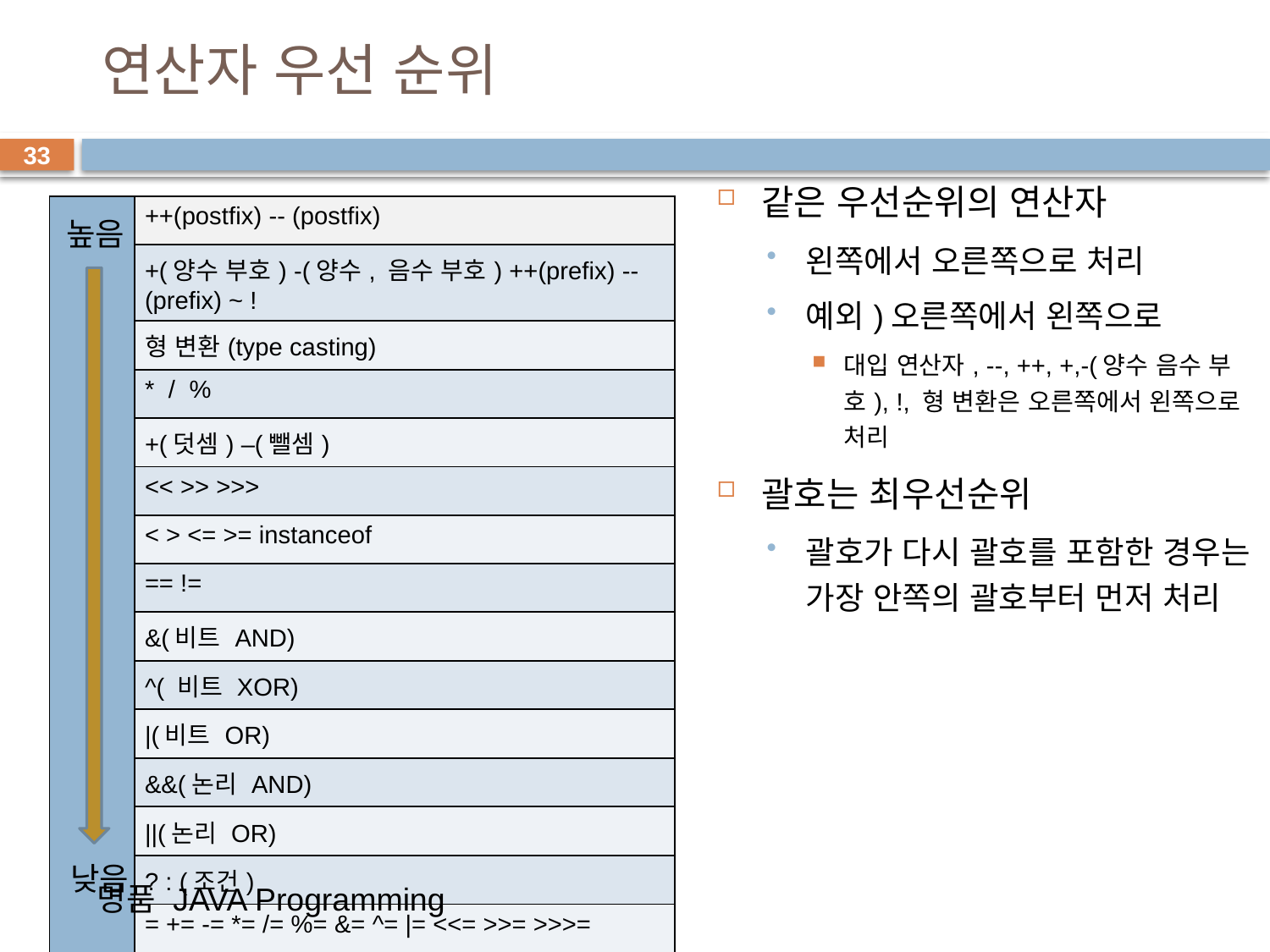

# 연산자 우선 순위
33
같은 우선순위의 연산자
왼쪽에서 오른쪽으로 처리
예외)오른쪽에서 왼쪽으로
대입 연산자, --, ++, +,-(양수 음수 부호), !, 형 변환은 오른쪽에서 왼쪽으로 처리
괄호는 최우선순위
괄호가 다시 괄호를 포함한 경우는 가장 안쪽의 괄호부터 먼저 처리
|  | ++(postfix) -- (postfix) |
| --- | --- |
|  | +(양수 부호) -(양수, 음수 부호) ++(prefix) --(prefix) ~ ! |
|  | 형 변환(type casting) |
|  | \* / % |
|  | +(덧셈) –(뺄셈) |
|  | << >> >>> |
|  | < > <= >= instanceof |
|  | == != |
|  | &(비트 AND) |
|  | ^( 비트 XOR) |
|  | |(비트 OR) |
|  | &&(논리 AND) |
|  | ||(논리 OR) |
|  | ? : (조건) |
|  | = += -= \*= /= %= &= ^= |= <<= >>= >>>= |
높음

낮음
명품 JAVA Programming